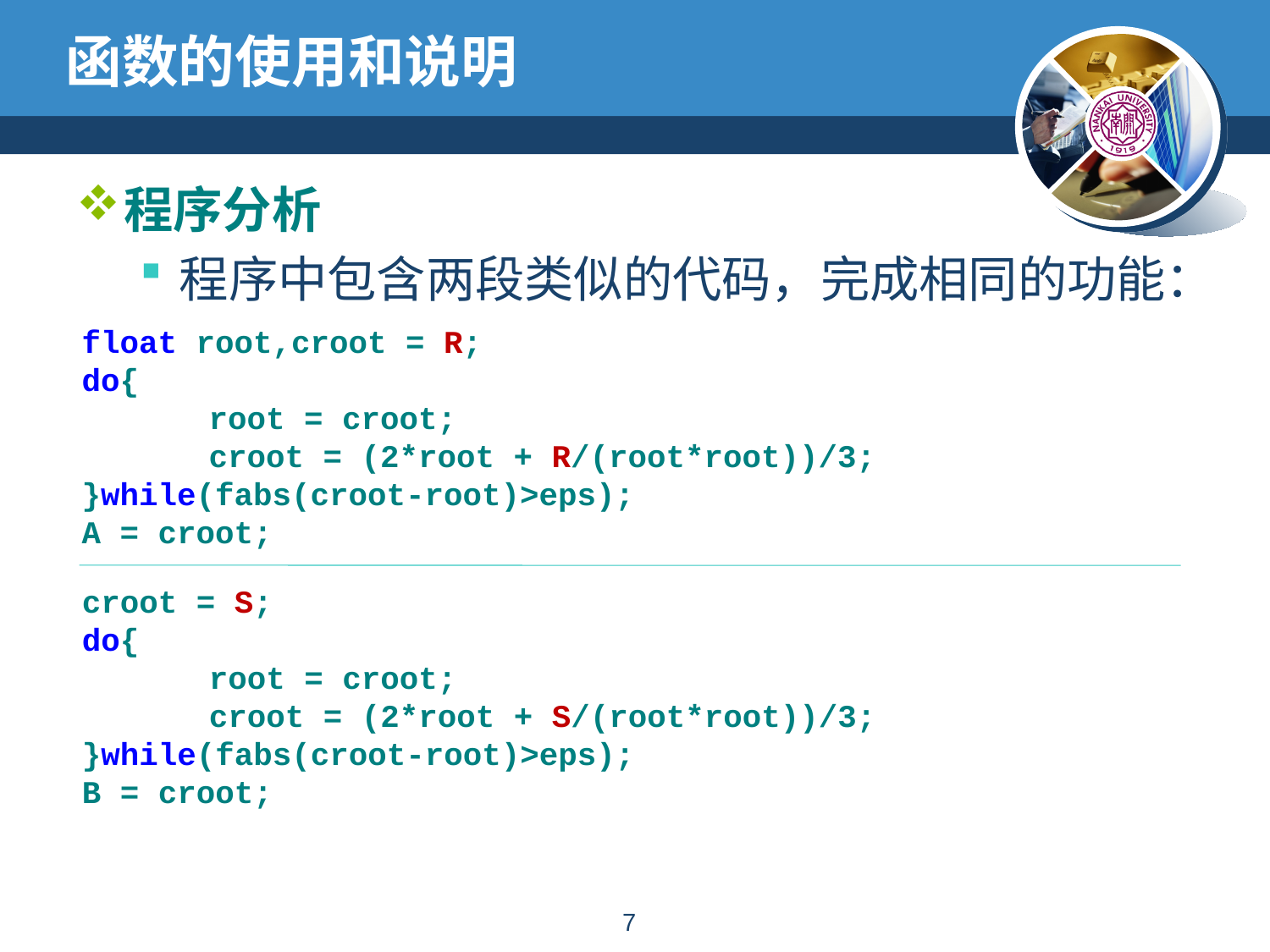

# 函数的使用和说明
程序分析
程序中包含两段类似的代码，完成相同的功能：
float root,croot = R;
do{
	root = croot;
	croot = (2*root + R/(root*root))/3;
}while(fabs(croot-root)>eps);
A = croot;
croot = S;
do{
	root = croot;
	croot = (2*root + S/(root*root))/3;
}while(fabs(croot-root)>eps);
B = croot;
7